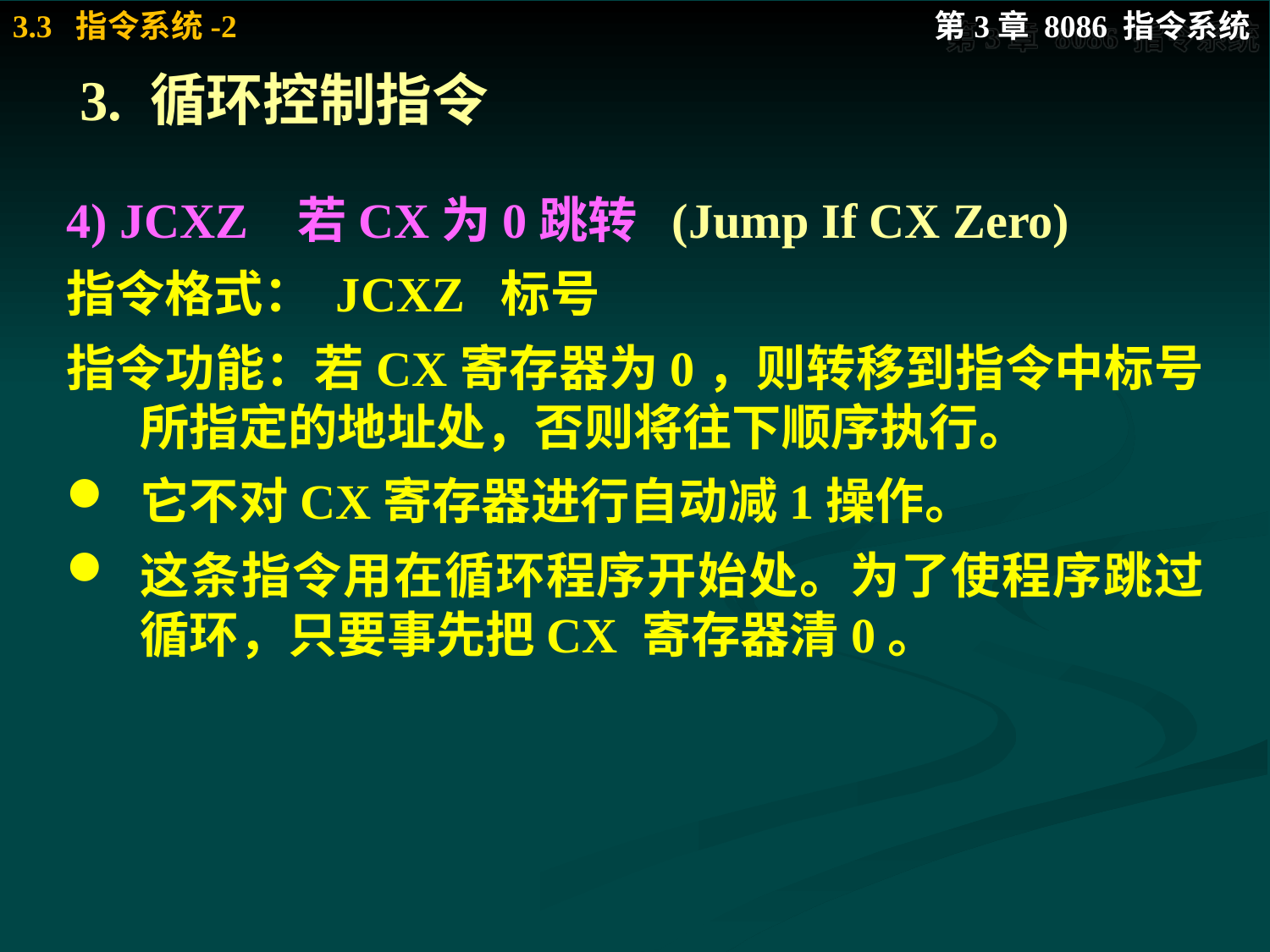

# 3. 循环控制指令
4) JCXZ   若CX为0跳转  (Jump If CX Zero)
指令格式： JCXZ  标号
指令功能：若CX寄存器为0，则转移到指令中标号所指定的地址处，否则将往下顺序执行。
它不对CX寄存器进行自动减1操作。
这条指令用在循环程序开始处。为了使程序跳过循环，只要事先把CX 寄存器清0。